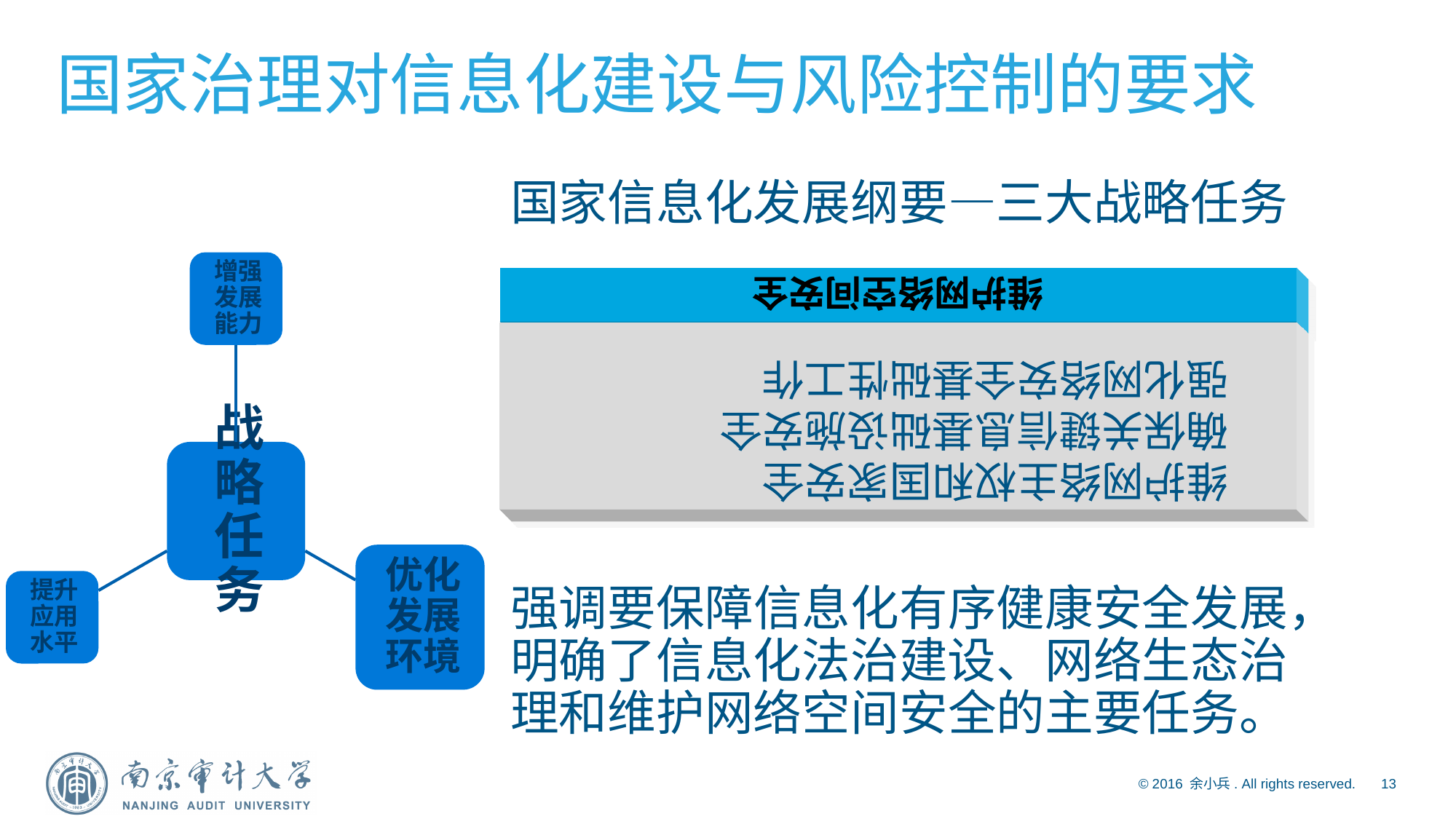

维护网络空间安全
维护网络主权和国家安全
确保关键信息基础设施安全
强化网络安全基础性工作

# 国家治理对信息化建设与风险控制的要求
国家信息化发展纲要—三大战略任务
战略任务
增强发展能力
优化发展环境
提升应用水平
强调要保障信息化有序健康安全发展，明确了信息化法治建设、网络生态治理和维护网络空间安全的主要任务。